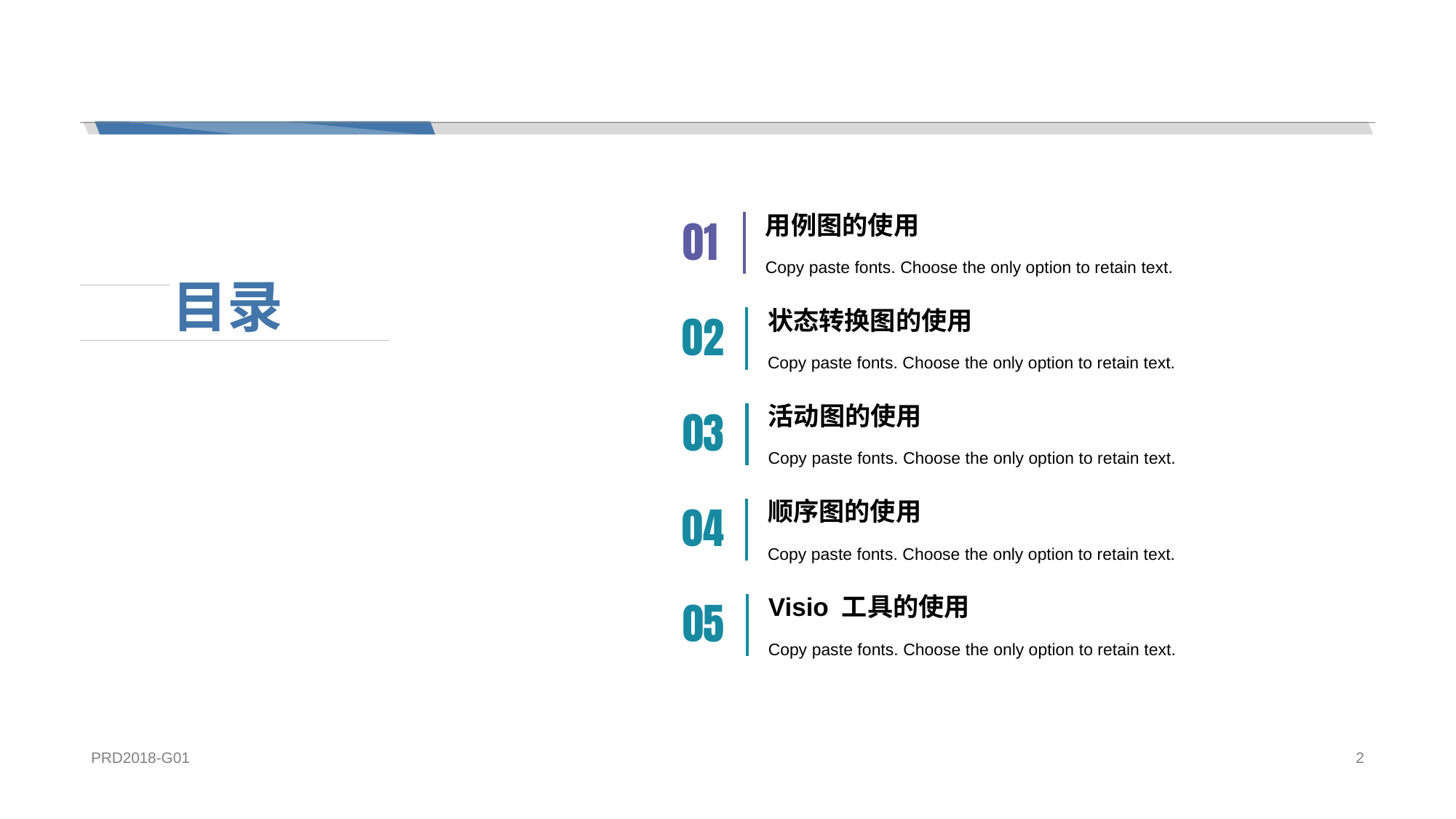

用例图的使用
01
Copy paste fonts. Choose the only option to retain text.
目录
状态转换图的使用
02
Copy paste fonts. Choose the only option to retain text.
活动图的使用
03
Copy paste fonts. Choose the only option to retain text.
顺序图的使用
04
Copy paste fonts. Choose the only option to retain text.
Visio 工具的使用
05
Copy paste fonts. Choose the only option to retain text.
PRD2018-G01
2